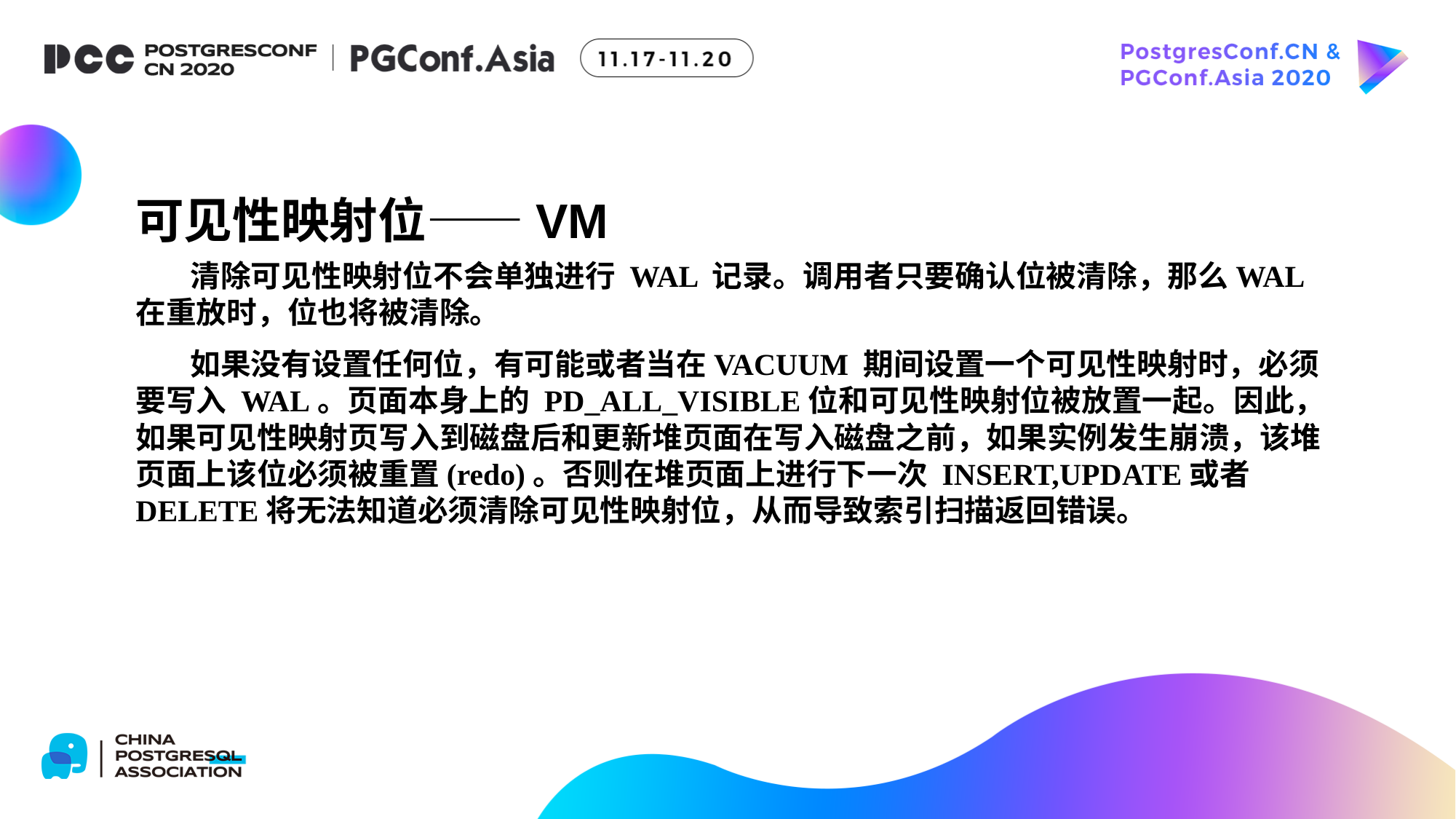

可见性映射位——VM
清除可见性映射位不会单独进行 WAL 记录。调用者只要确认位被清除，那么WAL在重放时，位也将被清除。
如果没有设置任何位，有可能或者当在VACUUM 期间设置一个可见性映射时，必须要写入 WAL。页面本身上的 PD_ALL_VISIBLE位和可见性映射位被放置一起。因此，如果可见性映射页写入到磁盘后和更新堆页面在写入磁盘之前，如果实例发生崩溃，该堆页面上该位必须被重置(redo)。否则在堆页面上进行下一次 INSERT,UPDATE或者DELETE将无法知道必须清除可见性映射位，从而导致索引扫描返回错误。